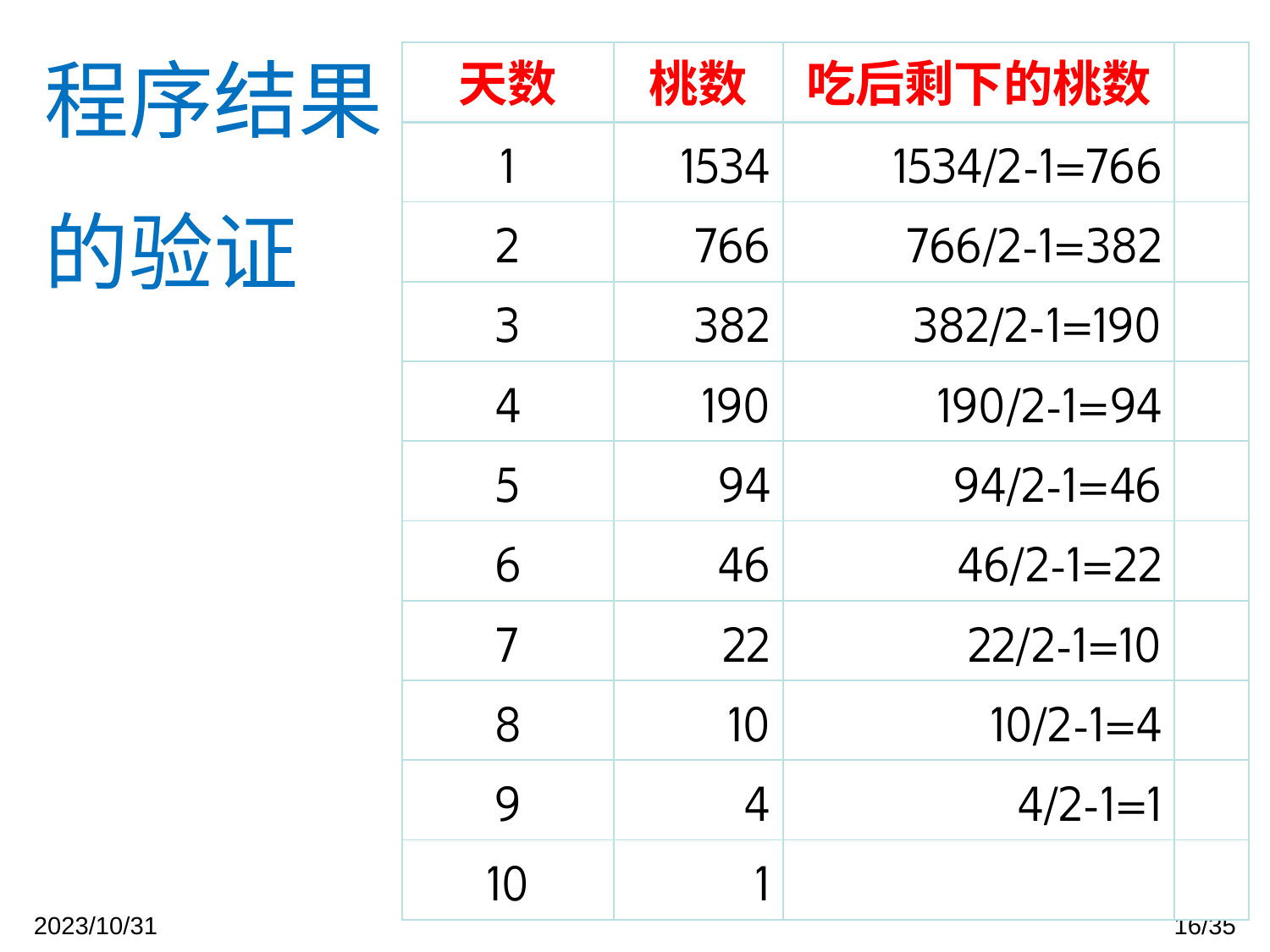

| 天数 | 桃数 | 吃后剩下的桃数 |  |
| --- | --- | --- | --- |
| 1 | 1534 | 1534/2-1=766 |  |
| 2 | 766 | 766/2-1=382 |  |
| 3 | 382 | 382/2-1=190 |  |
| 4 | 190 | 190/2-1=94 |  |
| 5 | 94 | 94/2-1=46 |  |
| 6 | 46 | 46/2-1=22 |  |
| 7 | 22 | 22/2-1=10 |  |
| 8 | 10 | 10/2-1=4 |  |
| 9 | 4 | 4/2-1=1 |  |
| 10 | 1 |  |  |
程序结果的验证
2023/10/31
16/35